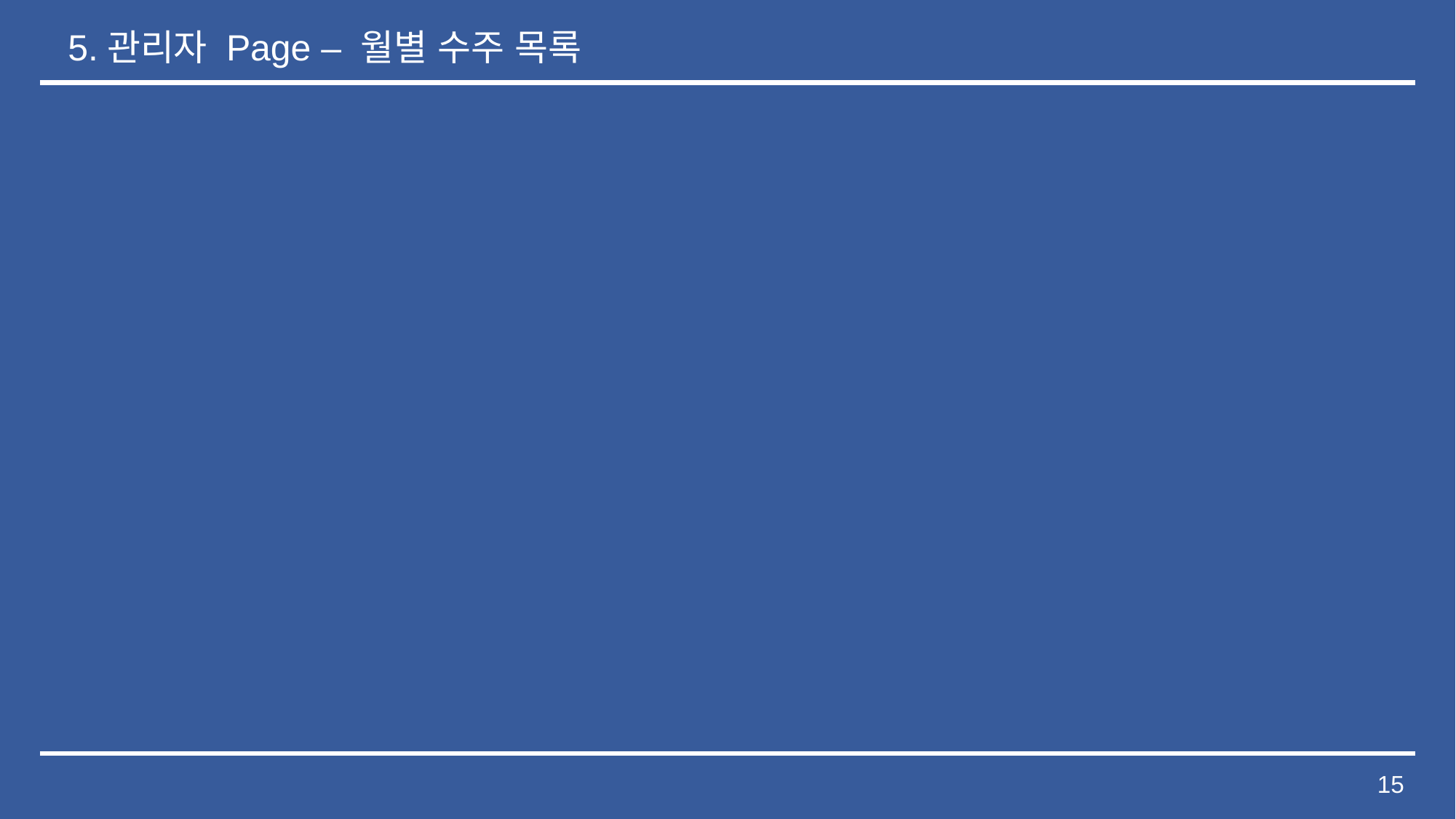

5.관리자 Page – 월별 수주 목록
15